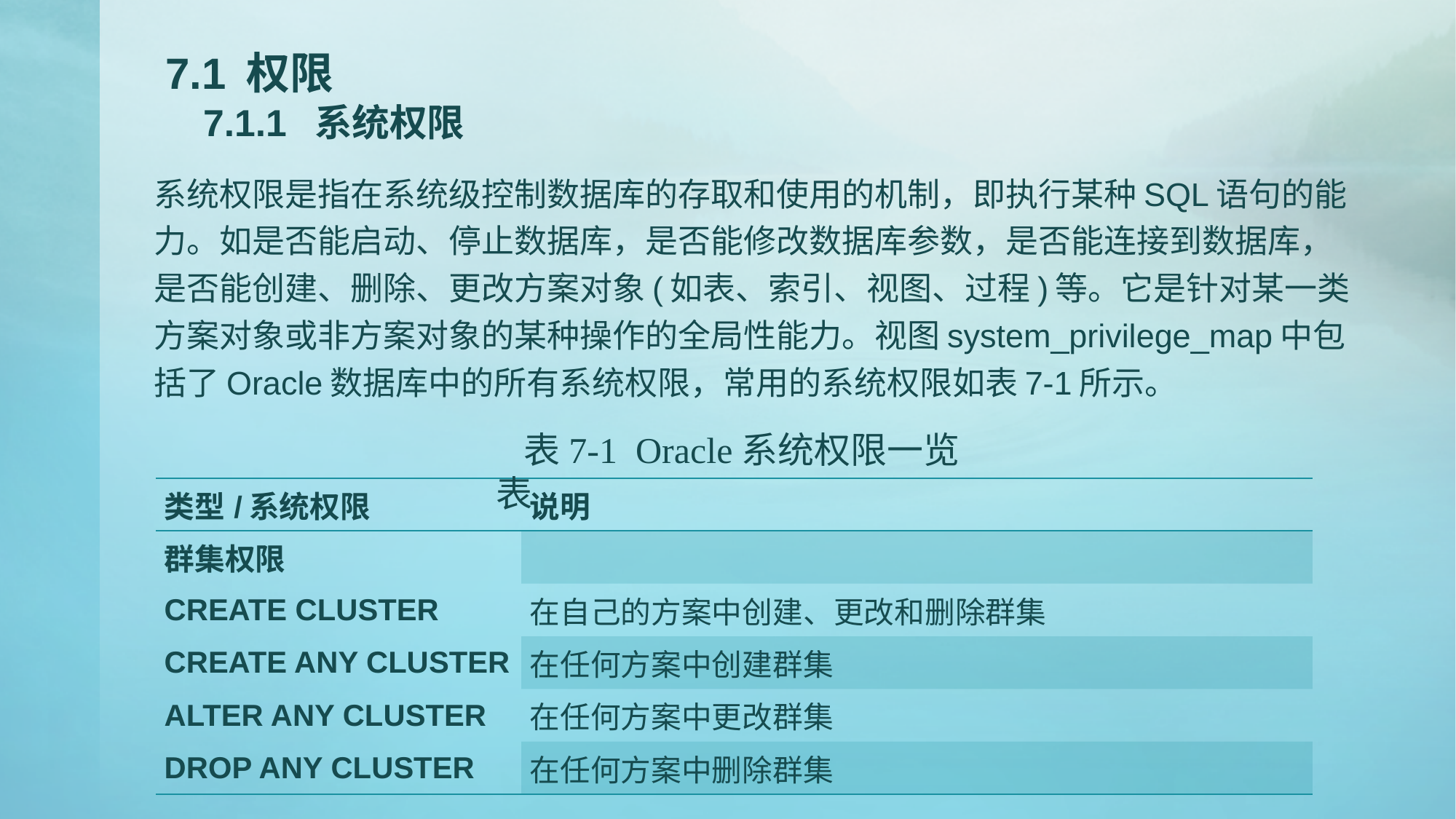

# 7.1 权限 7.1.1  系统权限
系统权限是指在系统级控制数据库的存取和使用的机制，即执行某种SQL语句的能力。如是否能启动、停止数据库，是否能修改数据库参数，是否能连接到数据库，是否能创建、删除、更改方案对象(如表、索引、视图、过程)等。它是针对某一类方案对象或非方案对象的某种操作的全局性能力。视图system_privilege_map中包括了Oracle数据库中的所有系统权限，常用的系统权限如表7-1所示。
表7-1  Oracle系统权限一览表
| 类型/系统权限 | 说明 |
| --- | --- |
| 群集权限 |  |
| CREATE CLUSTER | 在自己的方案中创建、更改和删除群集 |
| CREATE ANY CLUSTER | 在任何方案中创建群集 |
| ALTER ANY CLUSTER | 在任何方案中更改群集 |
| DROP ANY CLUSTER | 在任何方案中删除群集 |